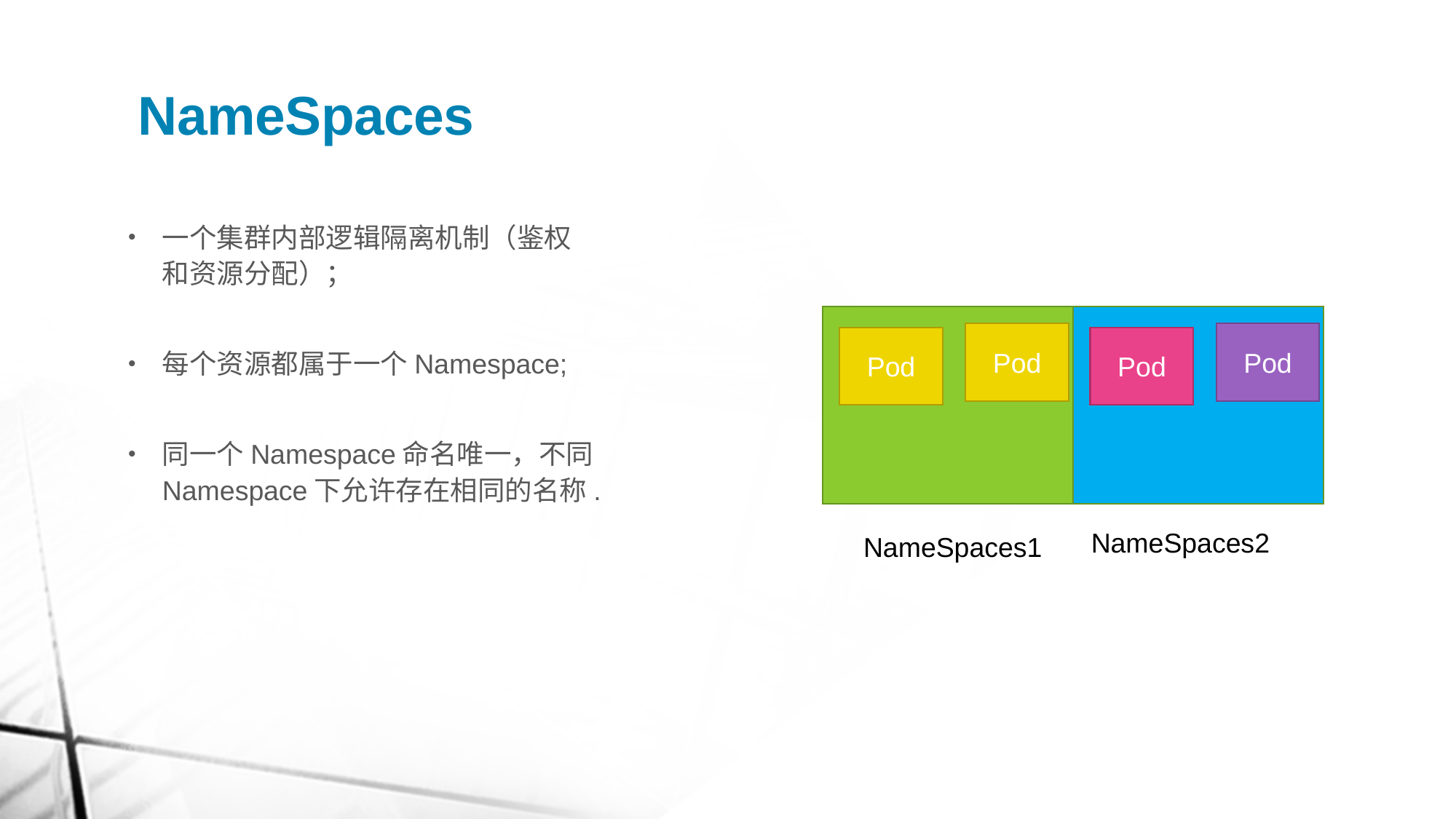

# NameSpaces
一个集群内部逻辑隔离机制（鉴权和资源分配）；

每个资源都属于一个Namespace;

同一个Namespace命名唯一，不同Namespace下允许存在相同的名称.

Pod
Pod
Pod
Pod
NameSpaces2
NameSpaces1